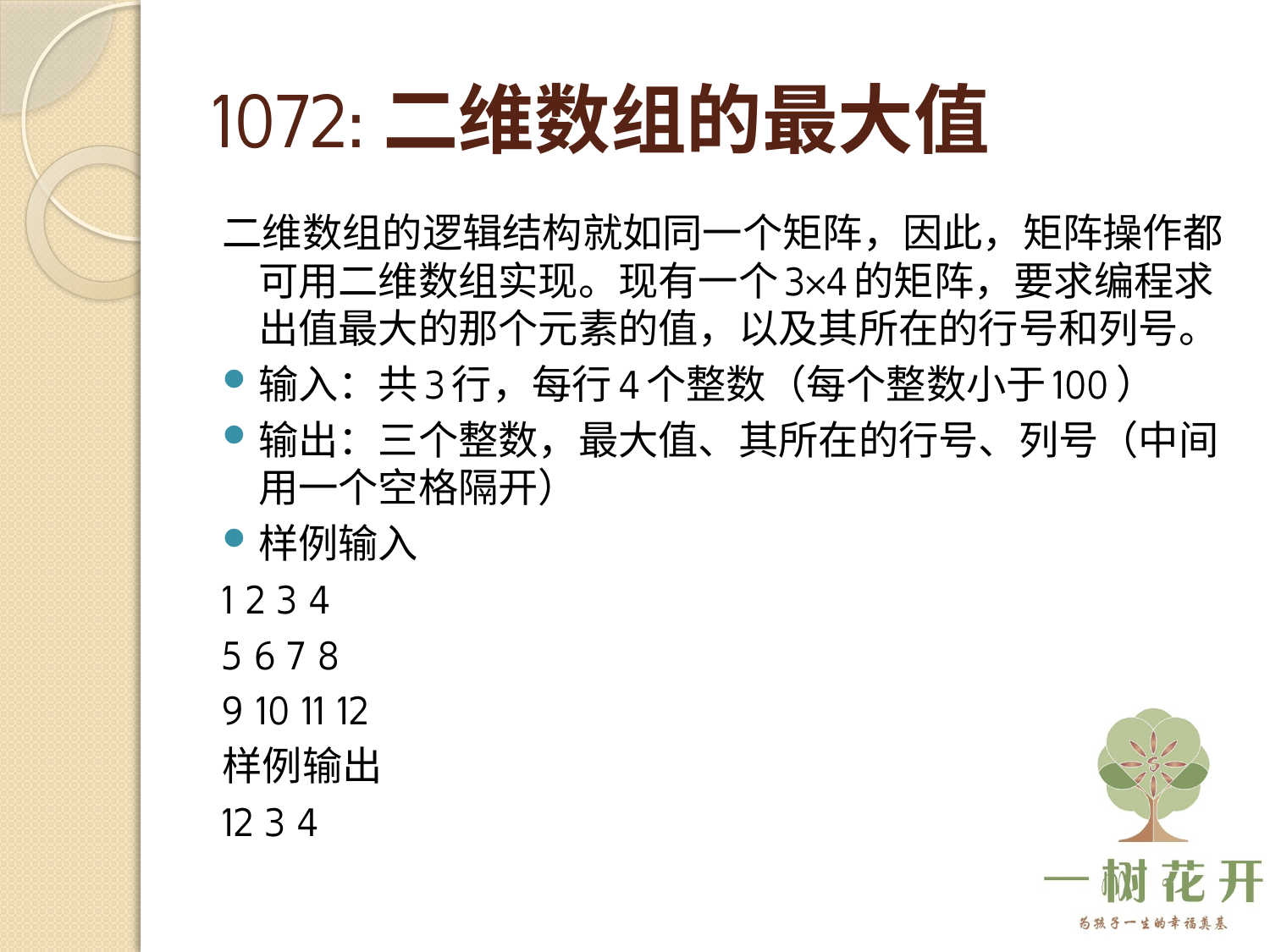

# 1072:二维数组的最大值
二维数组的逻辑结构就如同一个矩阵，因此，矩阵操作都可用二维数组实现。现有一个3×4的矩阵，要求编程求出值最大的那个元素的值，以及其所在的行号和列号。
输入：共3行，每行4个整数（每个整数小于100）
输出：三个整数，最大值、其所在的行号、列号（中间用一个空格隔开）
样例输入
1 2 3 4
5 6 7 8
9 10 11 12
样例输出
12 3 4